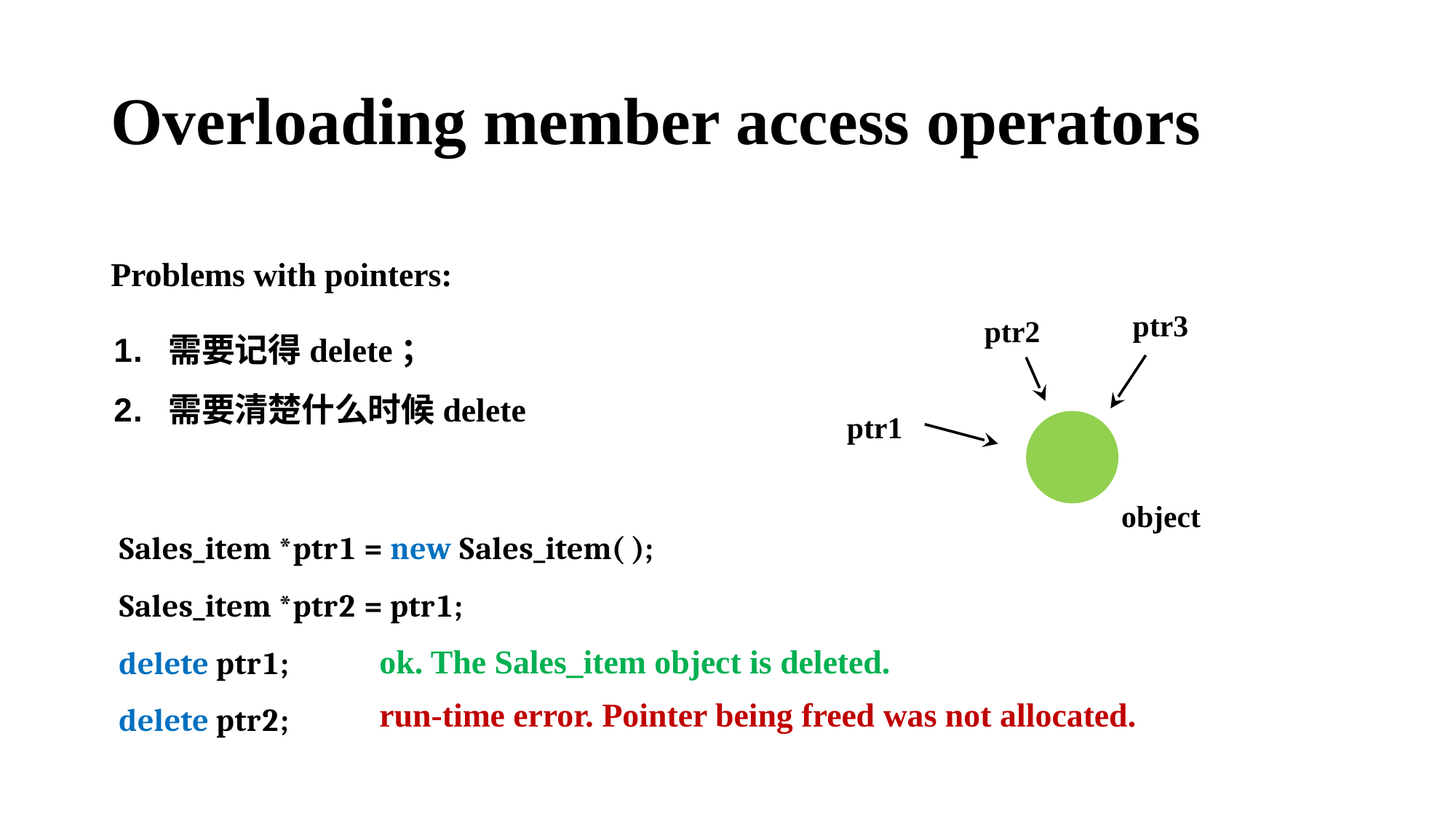

# Overloading member access operators
Problems with pointers:
ptr3
ptr2
需要记得delete；
需要清楚什么时候delete
ptr1

object
Sales_item *ptr1 = new Sales_item( );
Sales_item *ptr2 = ptr1;
delete ptr1;
delete ptr2;
ok. The Sales_item object is deleted.
run-time error. Pointer being freed was not allocated.